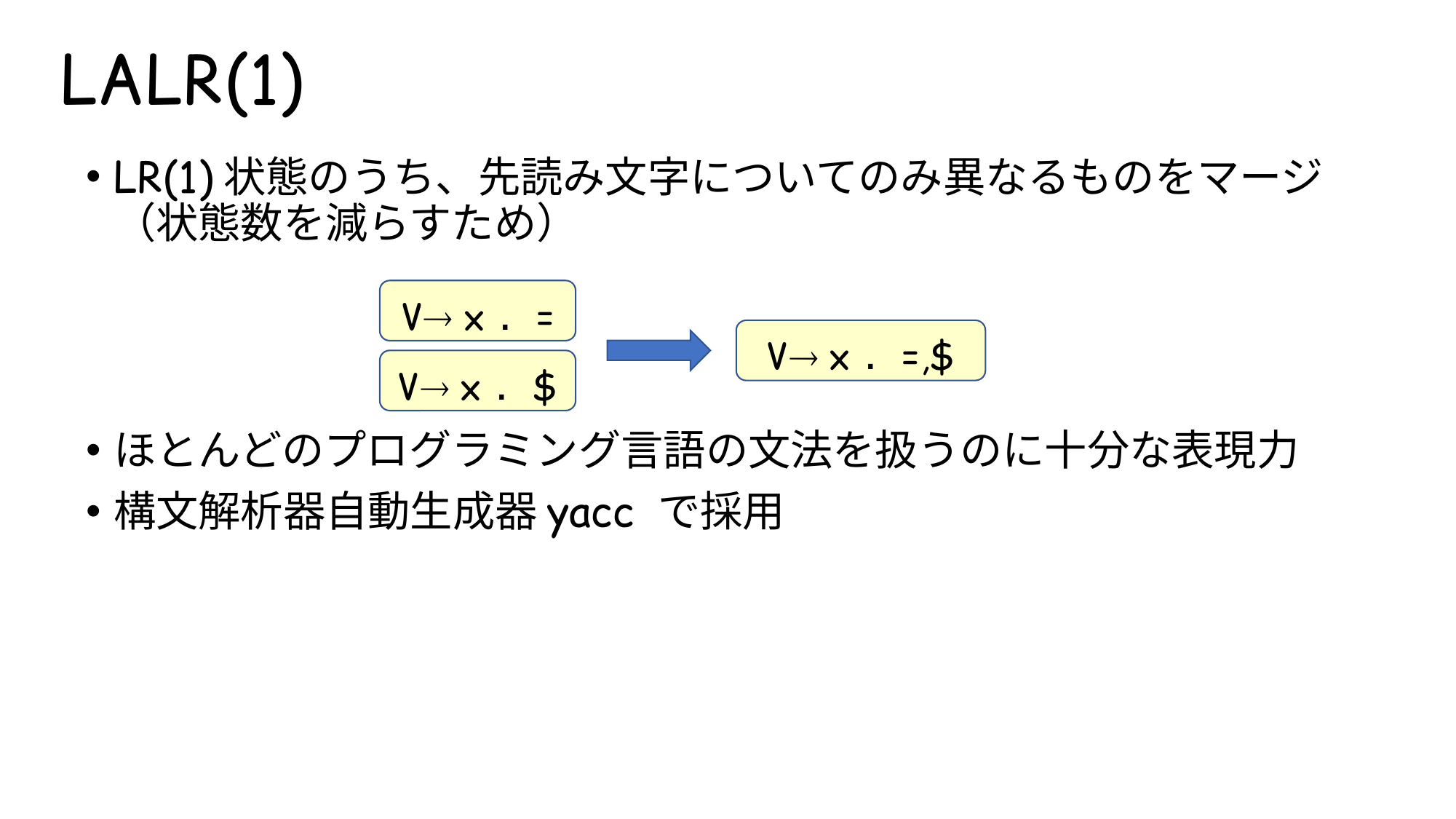

# LALR(1)
LR(1)状態のうち、先読み文字についてのみ異なるものをマージ
（状態数を減らすため）

ほとんどのプログラミング言語の文法を扱うのに十分な表現力
構文解析器自動生成器yacc で採用

V→ x .  =
V→ x .  =,$

V→ x .  $